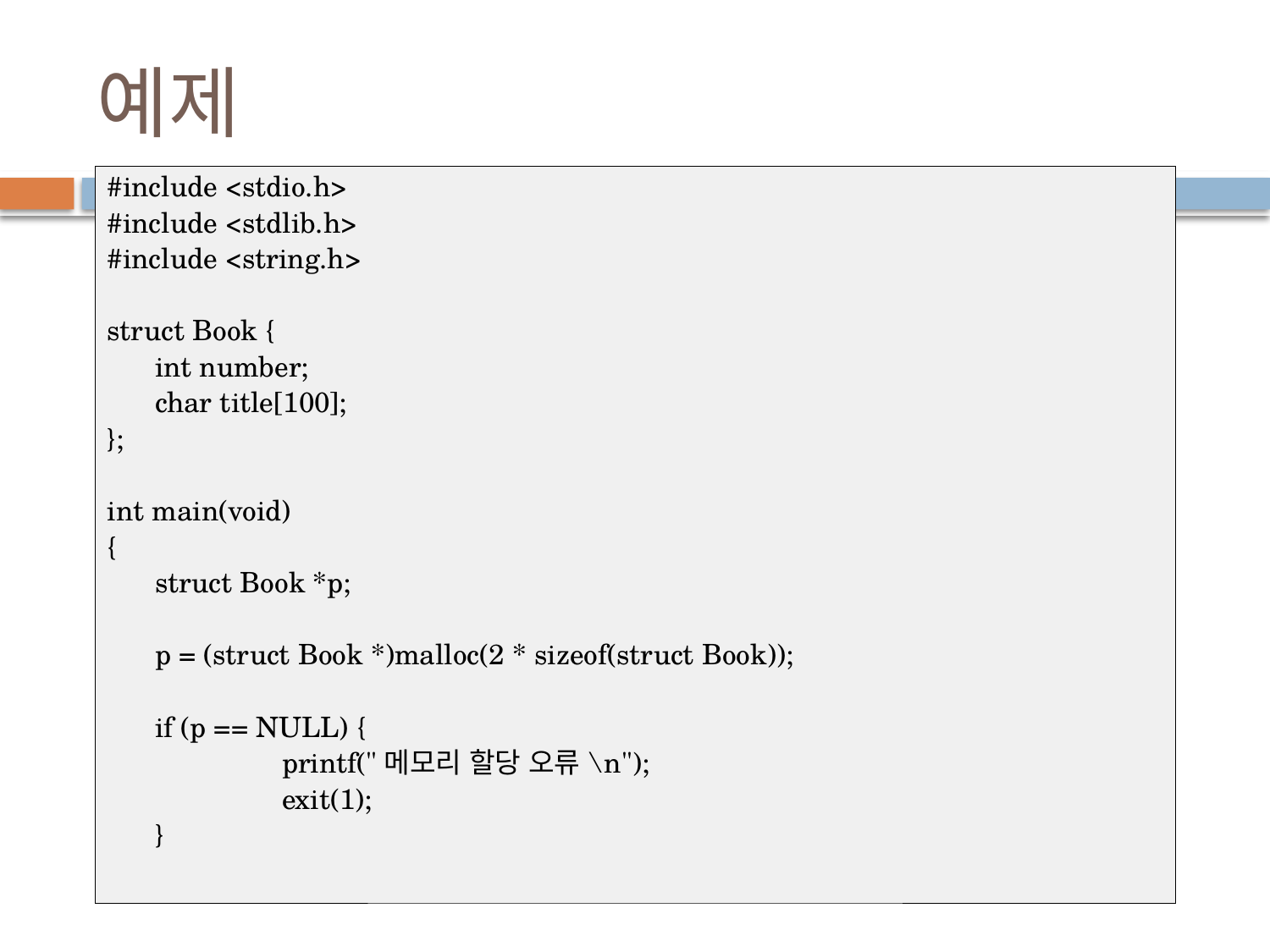

# 예제
#include <stdio.h>
#include <stdlib.h>
#include <string.h>

struct Book {
	int number;
	char title[100];
};

int main(void)
{
	struct Book *p;

	p = (struct Book *)malloc(2 * sizeof(struct Book));

	if (p == NULL) {
		printf("메모리 할당 오류\n");
		exit(1);
	}